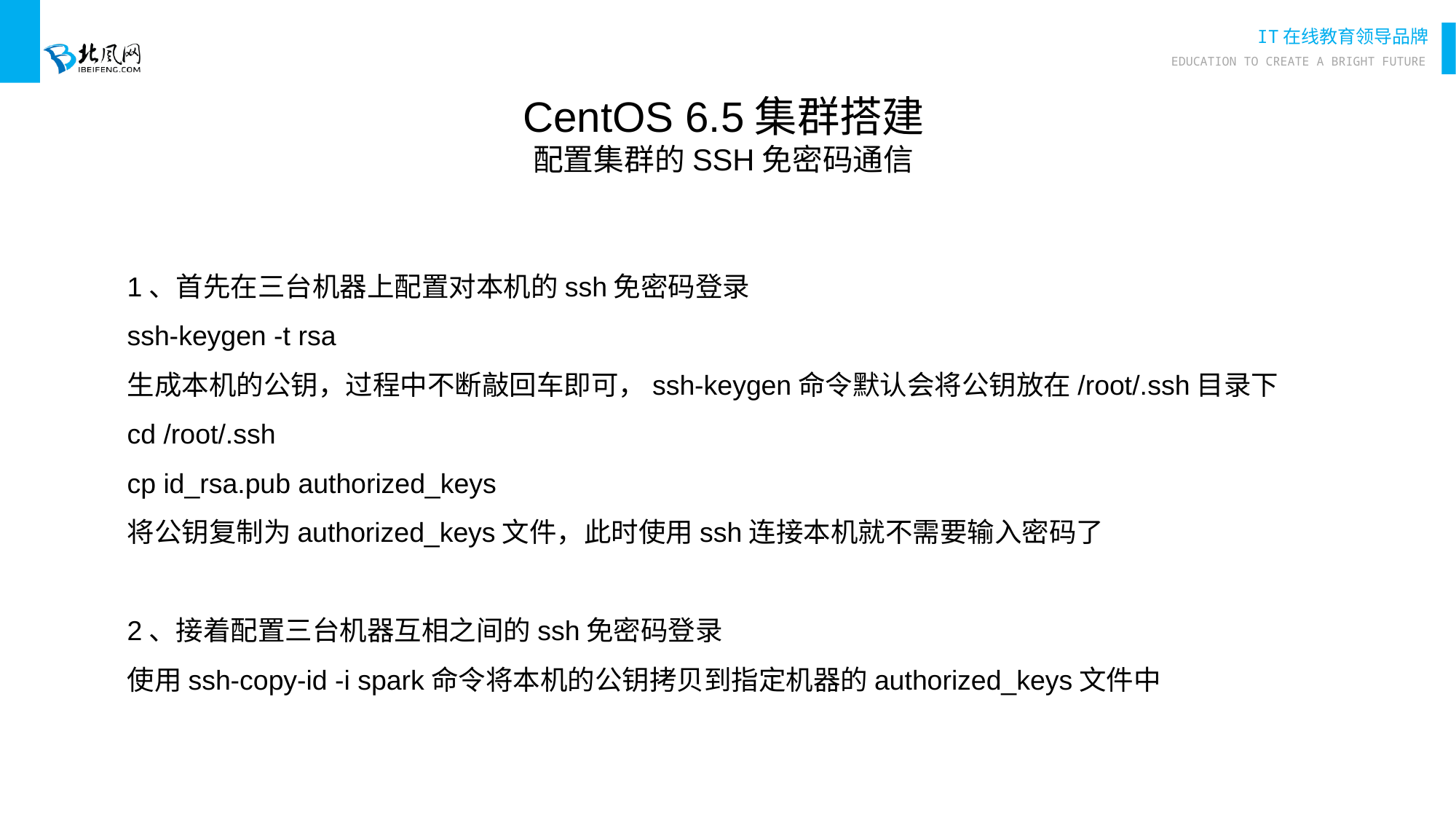

CentOS 6.5集群搭建
配置集群的SSH免密码通信
1、首先在三台机器上配置对本机的ssh免密码登录
ssh-keygen -t rsa
生成本机的公钥，过程中不断敲回车即可，ssh-keygen命令默认会将公钥放在/root/.ssh目录下
cd /root/.ssh
cp id_rsa.pub authorized_keys
将公钥复制为authorized_keys文件，此时使用ssh连接本机就不需要输入密码了

2、接着配置三台机器互相之间的ssh免密码登录
使用ssh-copy-id -i spark命令将本机的公钥拷贝到指定机器的authorized_keys文件中